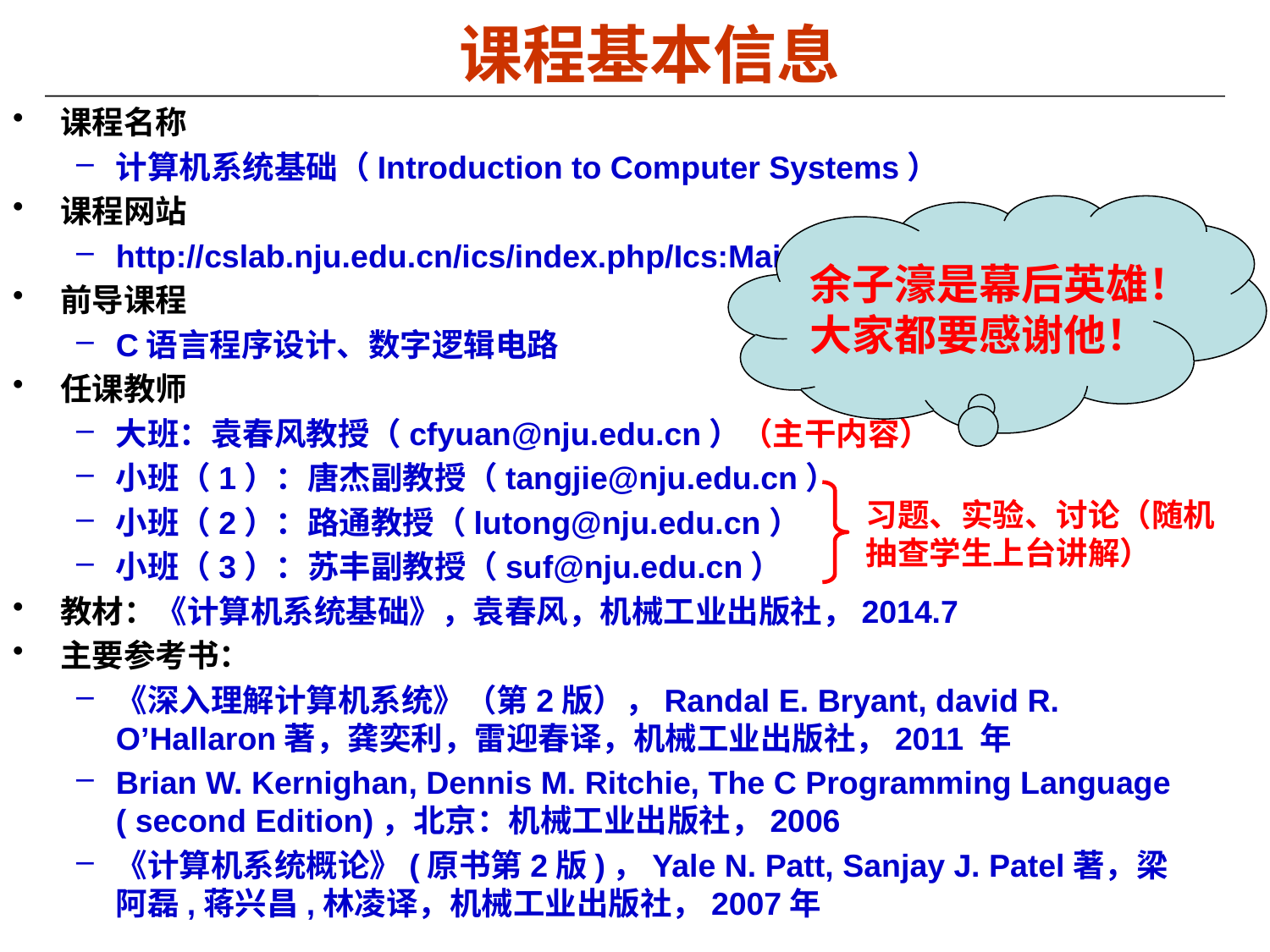

课程基本信息
课程名称
计算机系统基础（Introduction to Computer Systems）
课程网站
http://cslab.nju.edu.cn/ics/index.php/Ics:Main_page
前导课程
C语言程序设计、数字逻辑电路
任课教师
大班：袁春风教授（cfyuan@nju.edu.cn）（主干内容）
小班（1）：唐杰副教授（tangjie@nju.edu.cn）
小班（2）：路通教授（lutong@nju.edu.cn）
小班（3）：苏丰副教授（suf@nju.edu.cn）
教材：《计算机系统基础》，袁春风，机械工业出版社，2014.7
主要参考书：
《深入理解计算机系统》（第2版），Randal E. Bryant, david R. O’Hallaron著，龚奕利，雷迎春译，机械工业出版社，2011 年
Brian W. Kernighan, Dennis M. Ritchie, The C Programming Language ( second Edition)，北京：机械工业出版社，2006
《计算机系统概论》(原书第2版)，Yale N. Patt, Sanjay J. Patel著，梁阿磊,蒋兴昌,林凌译，机械工业出版社，2007年

余子濠是幕后英雄！
大家都要感谢他！

习题、实验、讨论（随机抽查学生上台讲解）